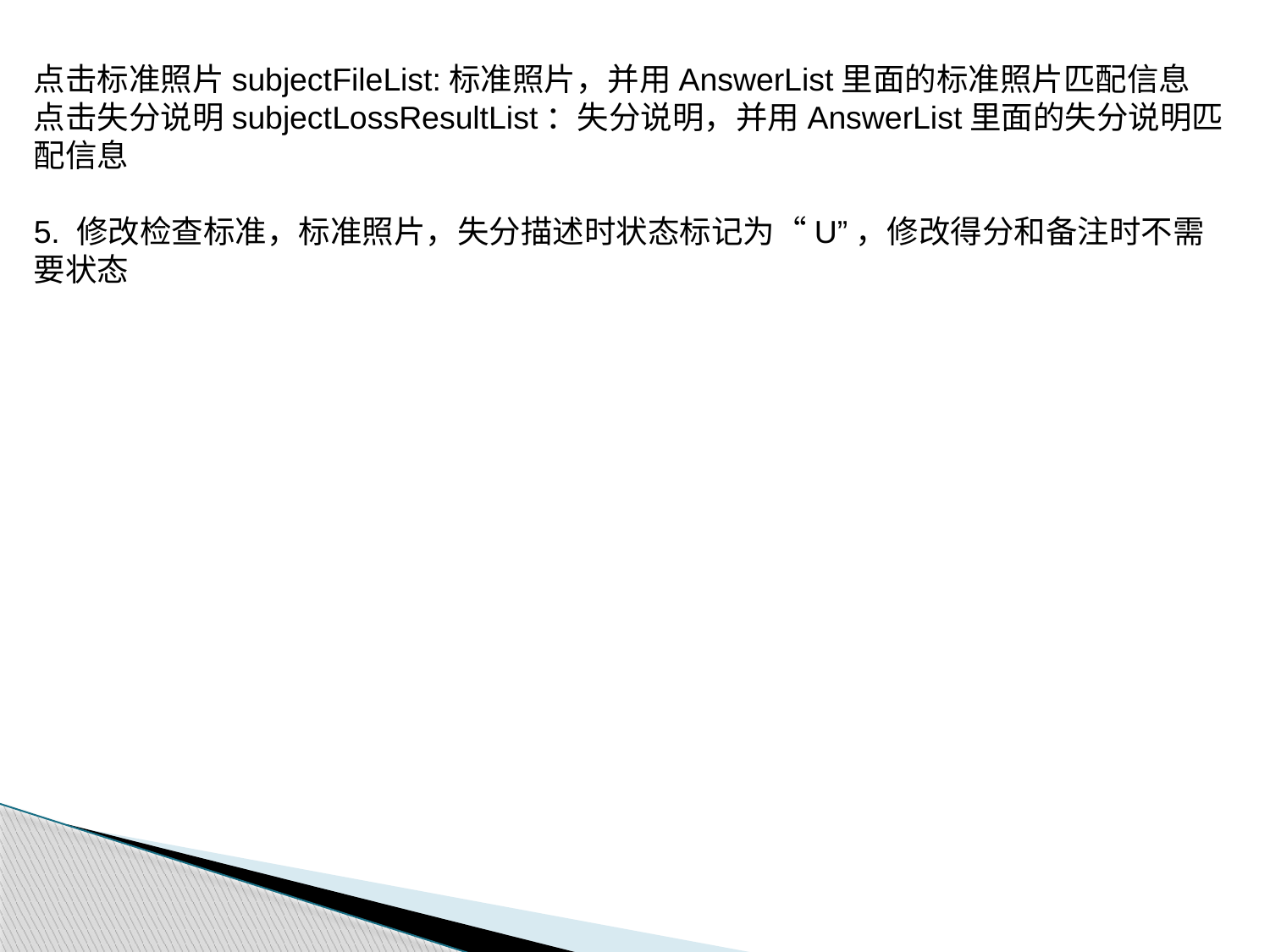

点击标准照片subjectFileList:标准照片，并用AnswerList里面的标准照片匹配信息
点击失分说明subjectLossResultList：失分说明，并用AnswerList里面的失分说明匹配信息

5. 修改检查标准，标准照片，失分描述时状态标记为“U”，修改得分和备注时不需要状态